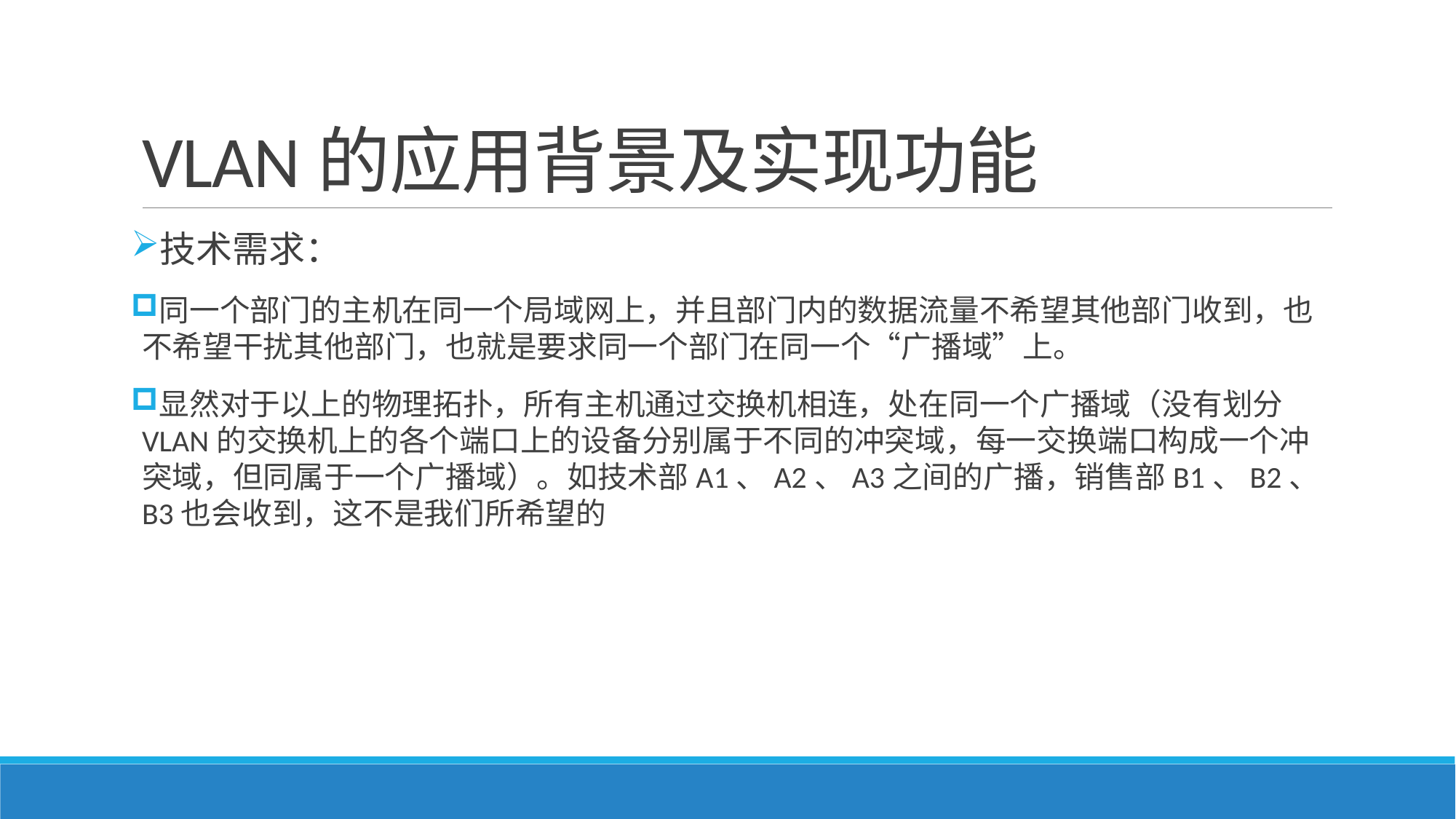

# VLAN的应用背景及实现功能
技术需求：
同一个部门的主机在同一个局域网上，并且部门内的数据流量不希望其他部门收到，也不希望干扰其他部门，也就是要求同一个部门在同一个“广播域”上。
显然对于以上的物理拓扑，所有主机通过交换机相连，处在同一个广播域（没有划分VLAN的交换机上的各个端口上的设备分别属于不同的冲突域，每一交换端口构成一个冲突域，但同属于一个广播域）。如技术部A1、A2、A3之间的广播，销售部B1、B2、B3也会收到，这不是我们所希望的